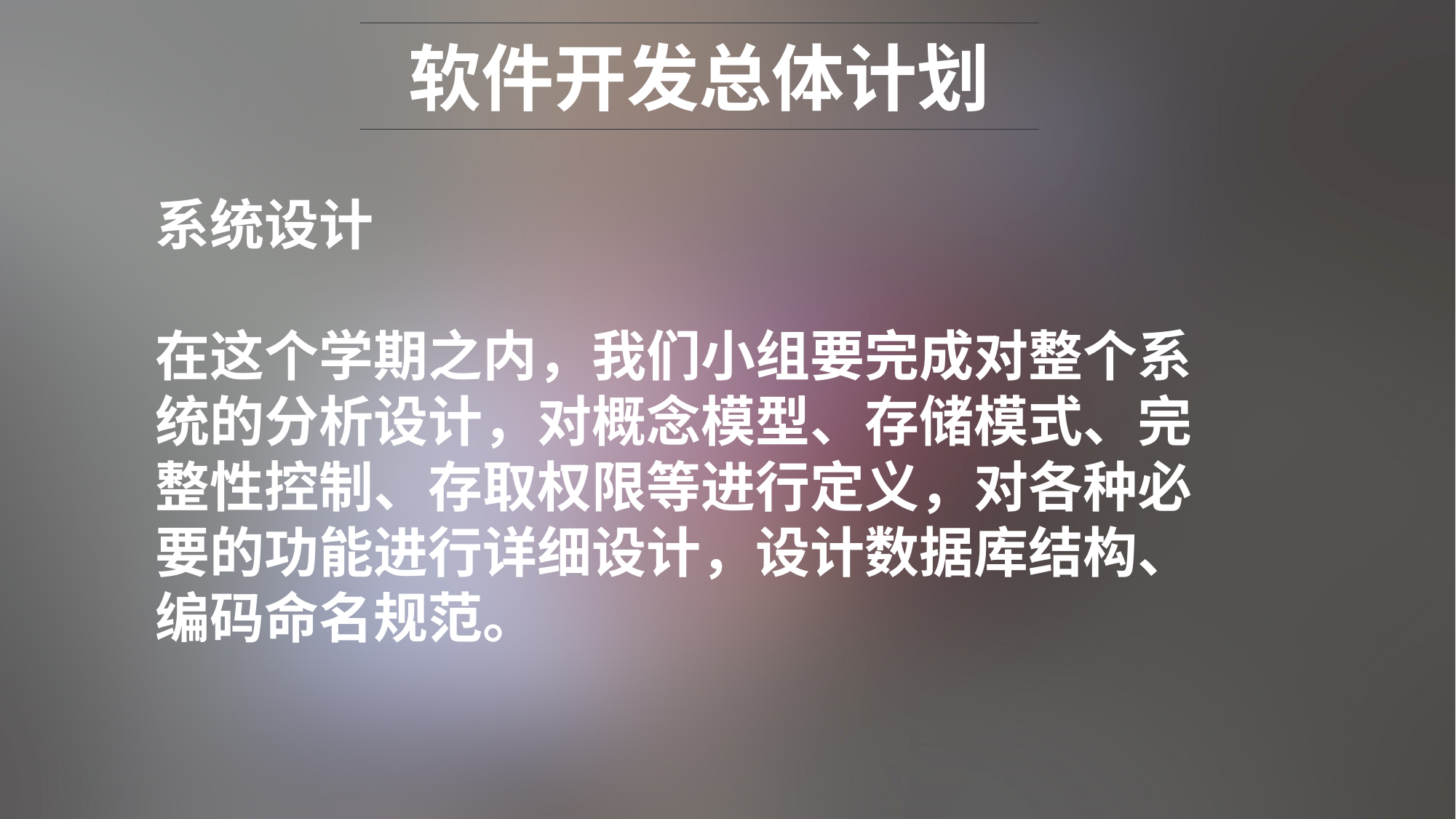

软件开发总体计划
系统设计

在这个学期之内，我们小组要完成对整个系统的分析设计，对概念模型、存储模式、完整性控制、存取权限等进行定义，对各种必要的功能进行详细设计，设计数据库结构、编码命名规范。